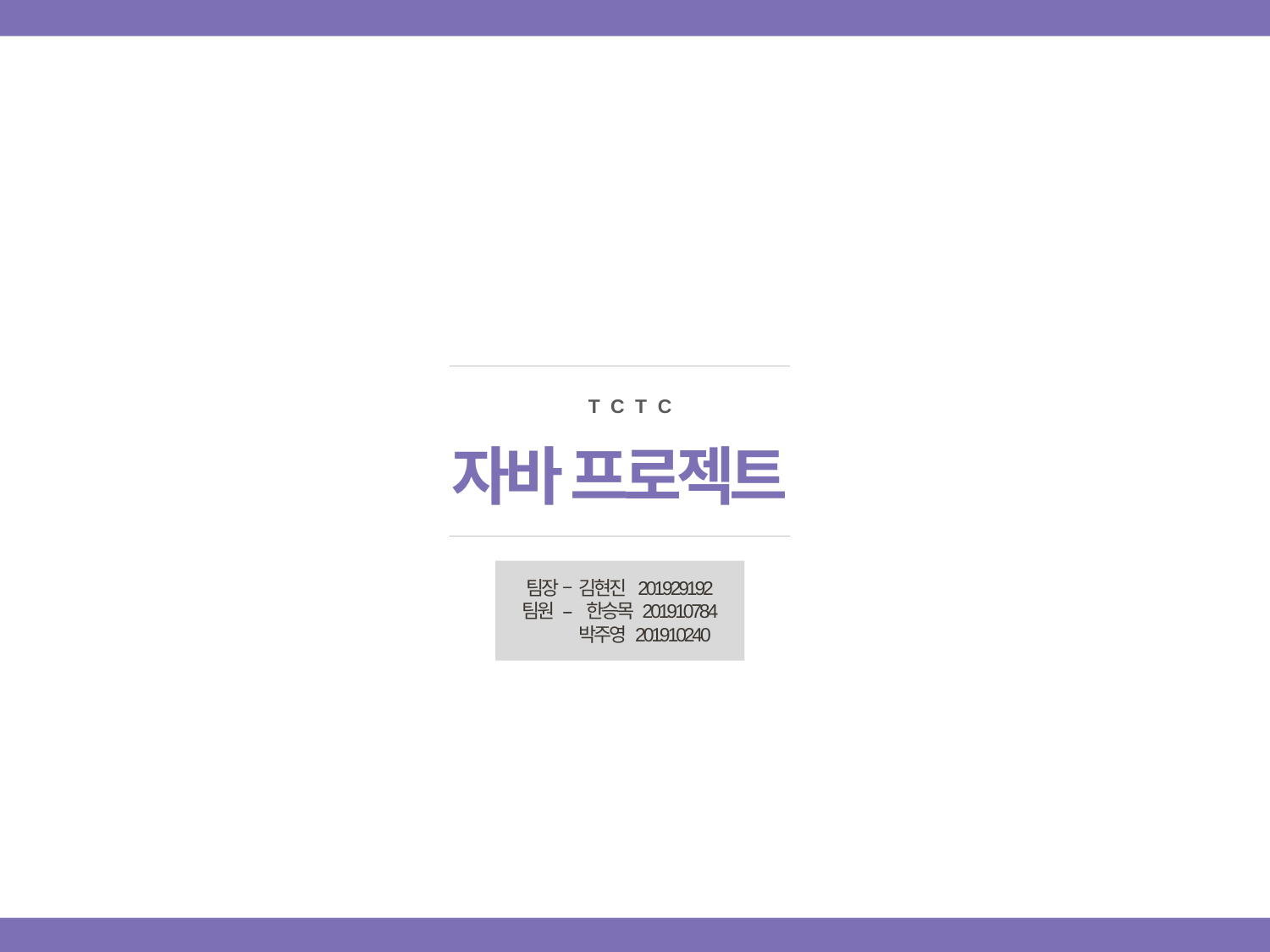

TCTC
자바 프로젝트

팀장 –   김현진  201929192
팀원 --   한승목 201910784
               박주영 201910240